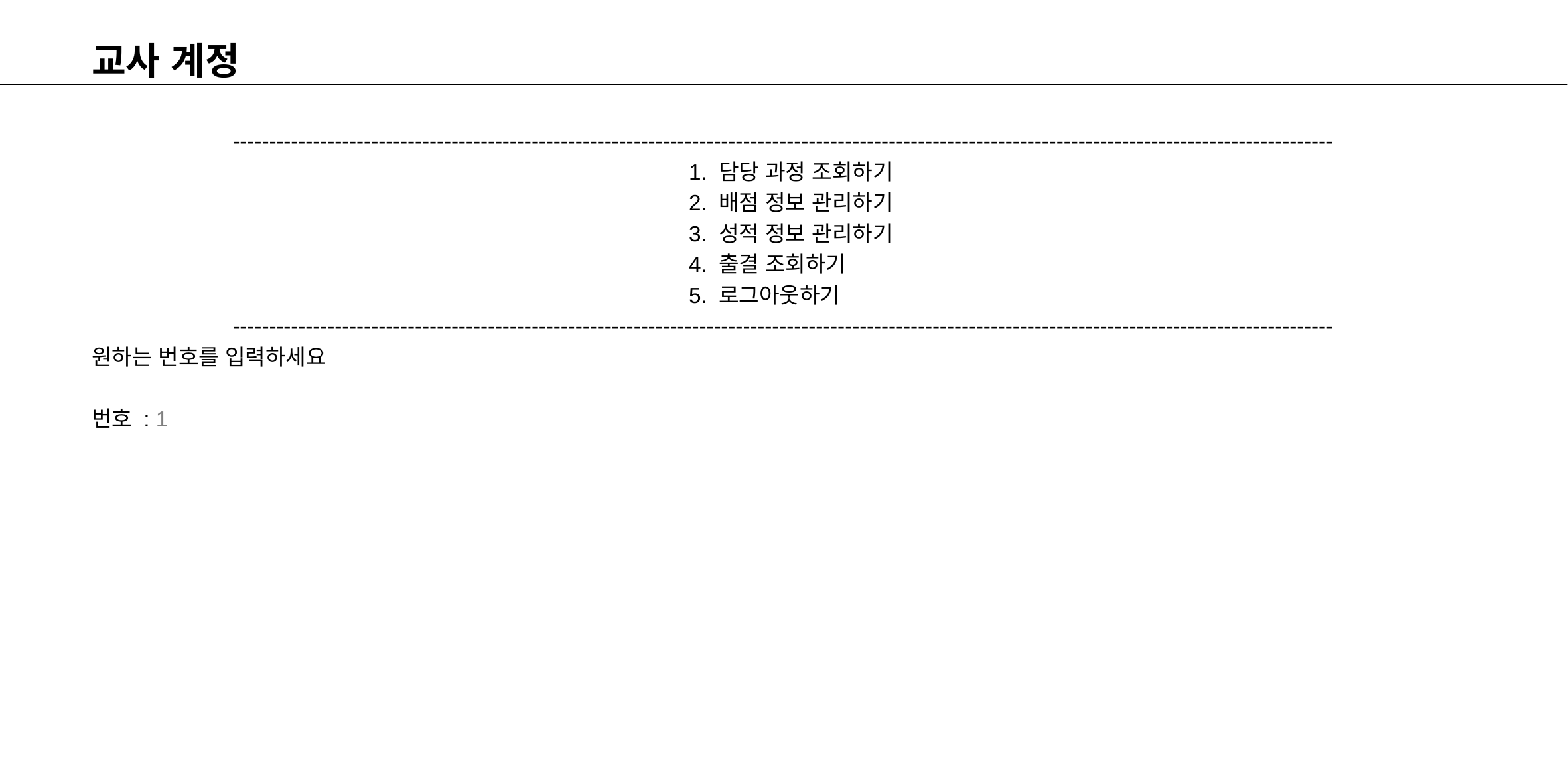

# 교사 계정
-------------------------------------------------------------------------------------------------------------------------------------------------------
						1. 담당 과정 조회하기
						2. 배점 정보 관리하기
						3. 성적 정보 관리하기
						4. 출결 조회하기
						5. 로그아웃하기
-------------------------------------------------------------------------------------------------------------------------------------------------------
원하는 번호를 입력하세요

번호 : 1